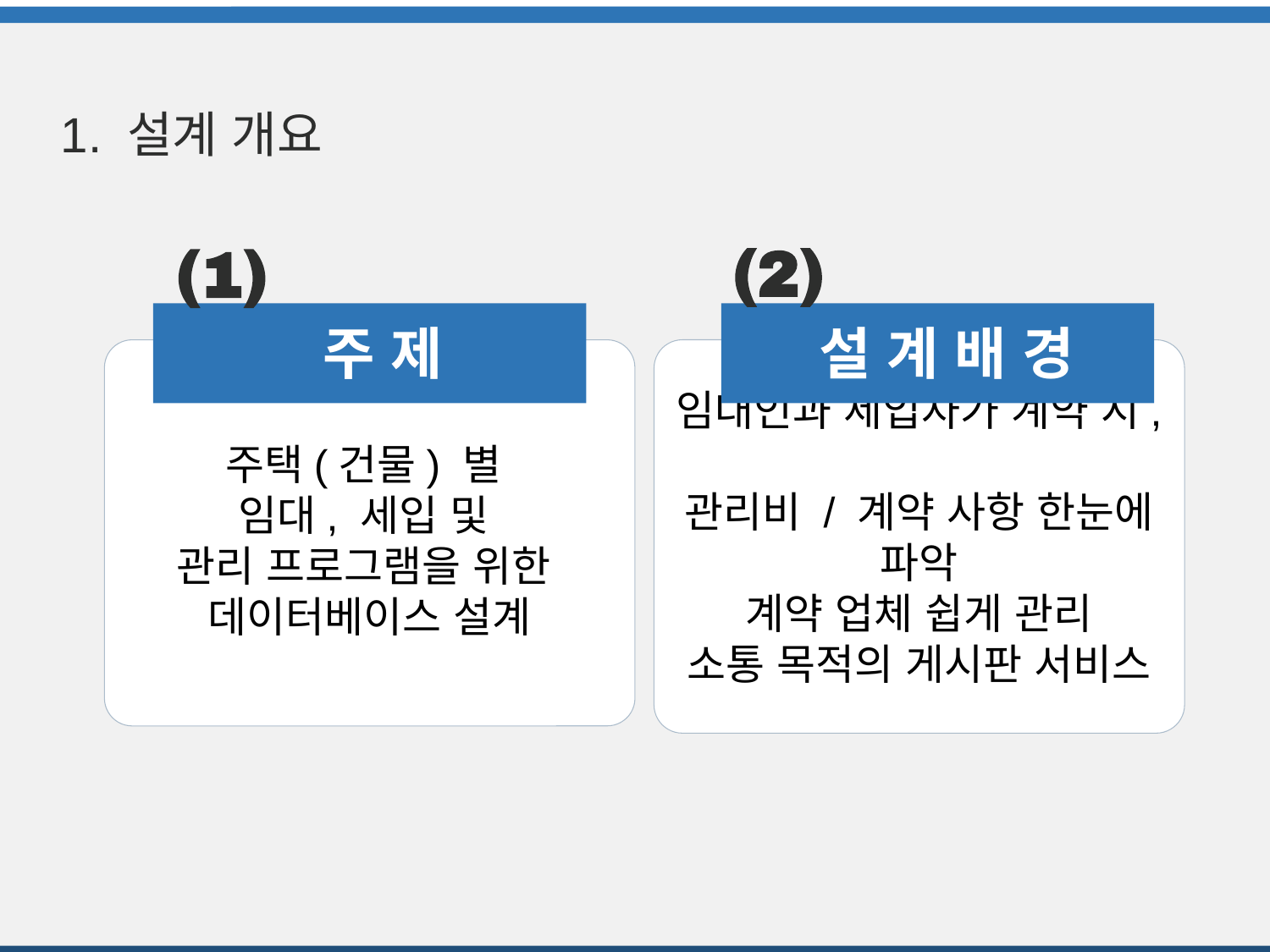

1. 설계 개요
(2)
(1)

주택(건물) 별
임대, 세입 및
관리 프로그램을 위한
데이터베이스 설계

임대인과 세입자가 계약 시,

관리비 / 계약 사항 한눈에 파악
계약 업체 쉽게 관리
소통 목적의 게시판 서비스
 주 제
 설 계 배 경